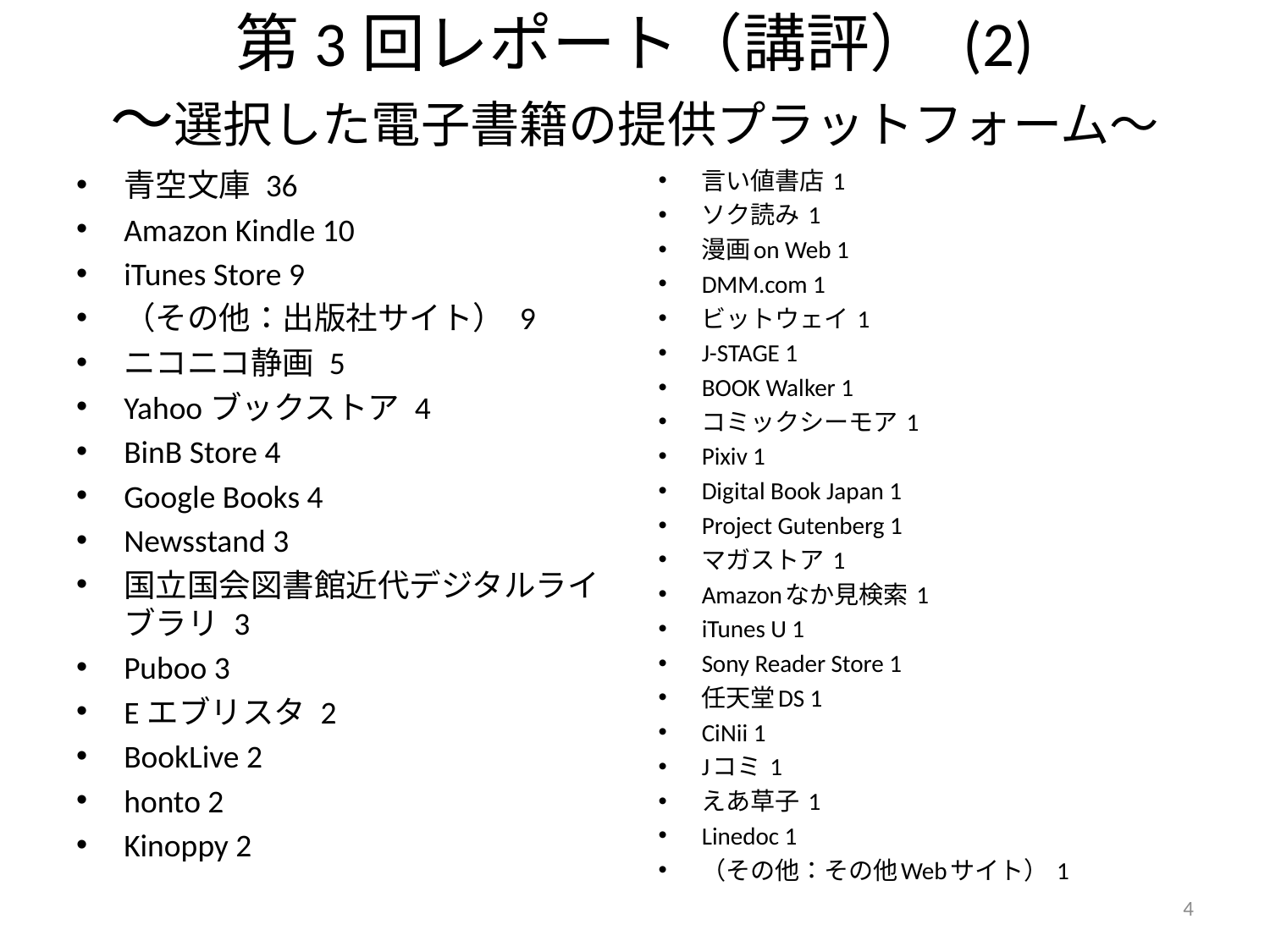

# 第3回レポート（講評） (2) ～選択した電子書籍の提供プラットフォーム～
青空文庫 36
Amazon Kindle 10
iTunes Store 9
（その他：出版社サイト） 9
ニコニコ静画 5
Yahooブックストア 4
BinB Store 4
Google Books 4
Newsstand 3
国立国会図書館近代デジタルライブラリ 3
Puboo 3
Eエブリスタ 2
BookLive 2
honto 2
Kinoppy 2

言い値書店 1
ソク読み 1
漫画on Web 1
DMM.com 1
ビットウェイ 1
J-STAGE 1
BOOK Walker 1
コミックシーモア 1
Pixiv 1
Digital Book Japan 1
Project Gutenberg 1
マガストア 1
Amazonなか見検索 1
iTunes U 1
Sony Reader Store 1
任天堂DS 1
CiNii 1
Jコミ 1
えあ草子 1
Linedoc 1
（その他：その他Webサイト） 1

4